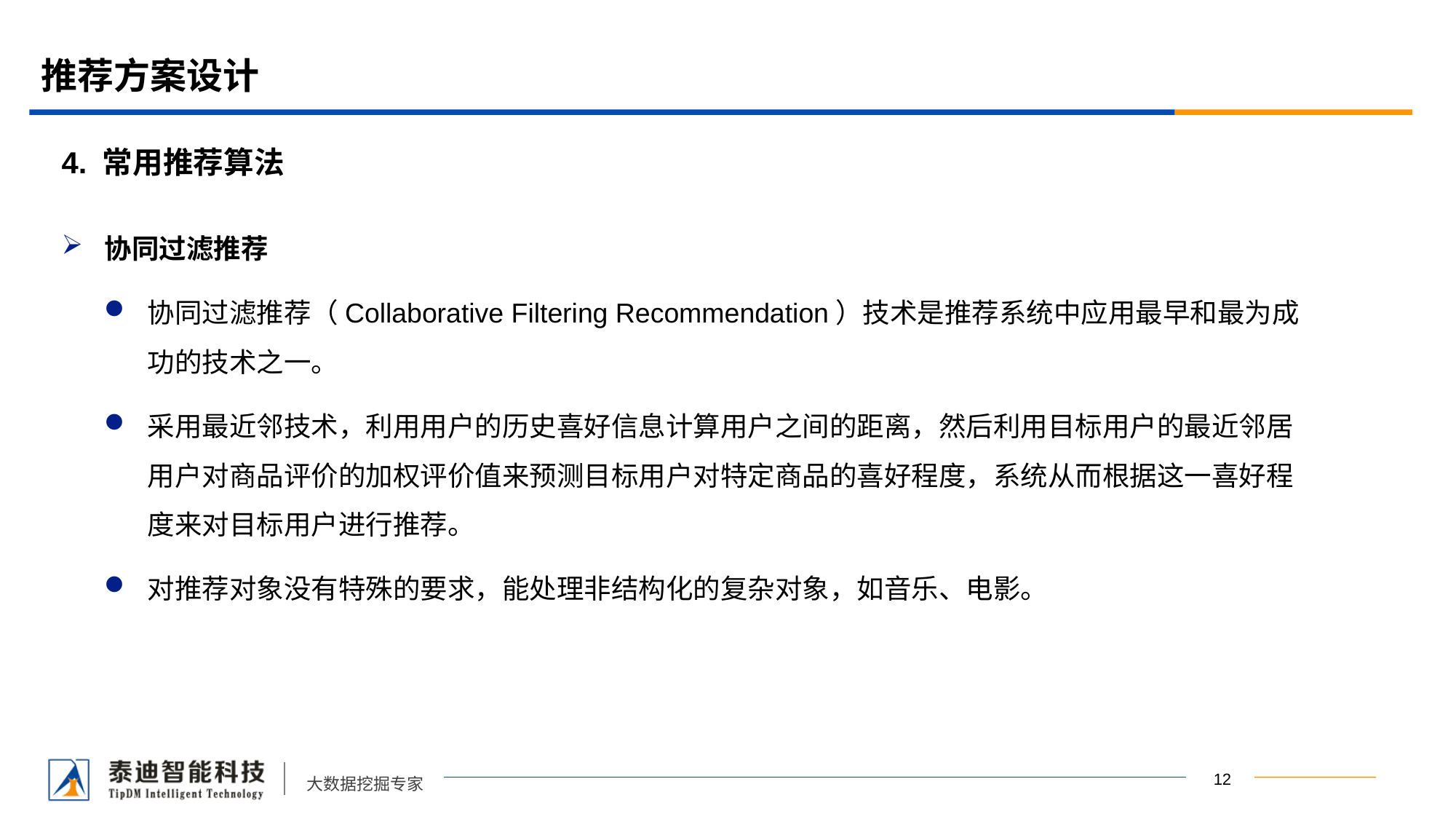

# 推荐方案设计
4. 常用推荐算法
协同过滤推荐
协同过滤推荐（Collaborative Filtering Recommendation）技术是推荐系统中应用最早和最为成功的技术之一。
采用最近邻技术，利用用户的历史喜好信息计算用户之间的距离，然后利用目标用户的最近邻居用户对商品评价的加权评价值来预测目标用户对特定商品的喜好程度，系统从而根据这一喜好程度来对目标用户进行推荐。
对推荐对象没有特殊的要求，能处理非结构化的复杂对象，如音乐、电影。